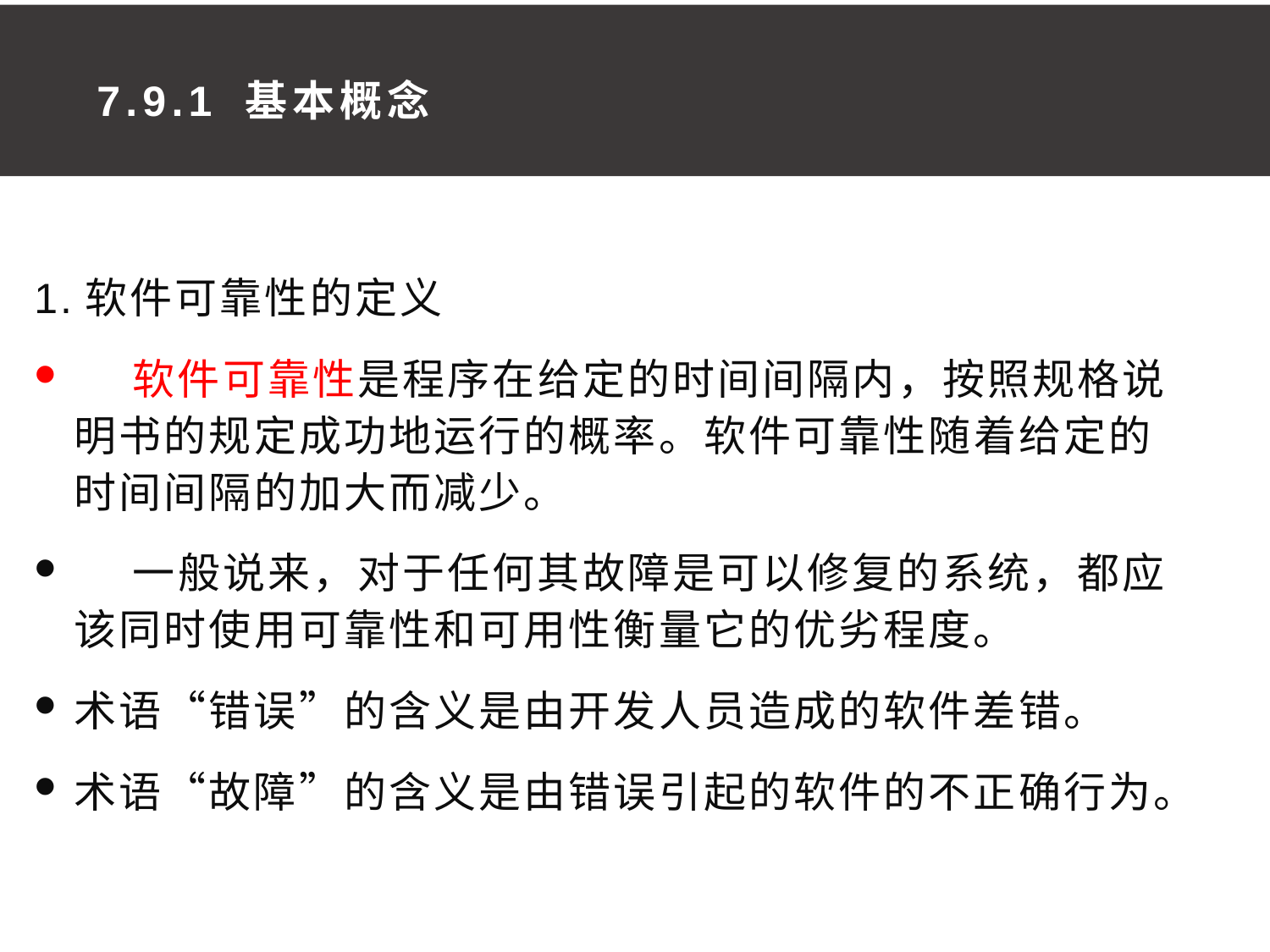

7.9.1 基本概念
1.软件可靠性的定义
    软件可靠性是程序在给定的时间间隔内，按照规格说明书的规定成功地运行的概率。软件可靠性随着给定的时间间隔的加大而减少。
    一般说来，对于任何其故障是可以修复的系统，都应该同时使用可靠性和可用性衡量它的优劣程度。
术语“错误”的含义是由开发人员造成的软件差错。
术语“故障”的含义是由错误引起的软件的不正确行为。